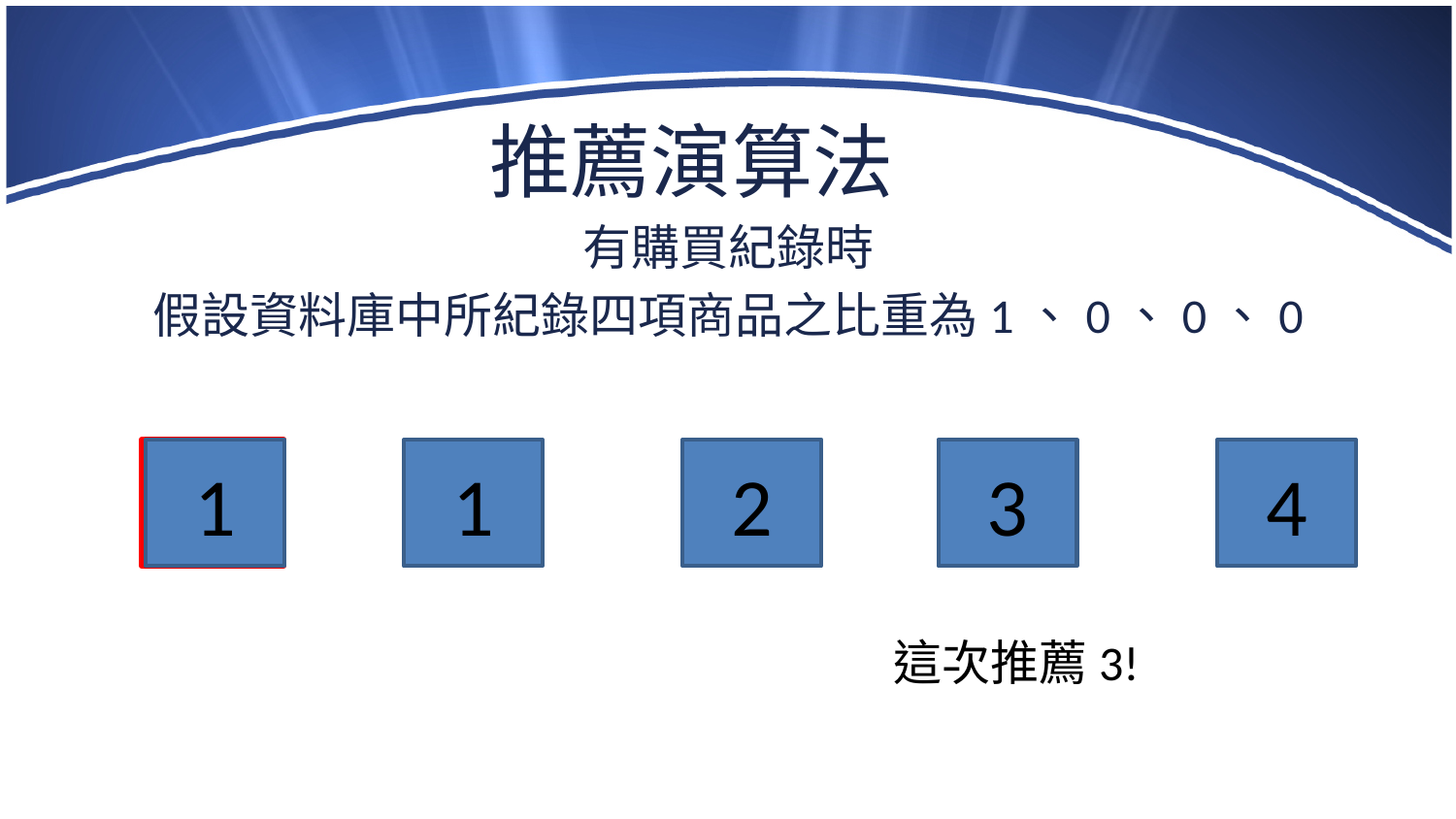

# 推薦演算法
有購買紀錄時
假設資料庫中所紀錄四項商品之比重為1、0、0、0

1
1
2
3
4
這次推薦3!